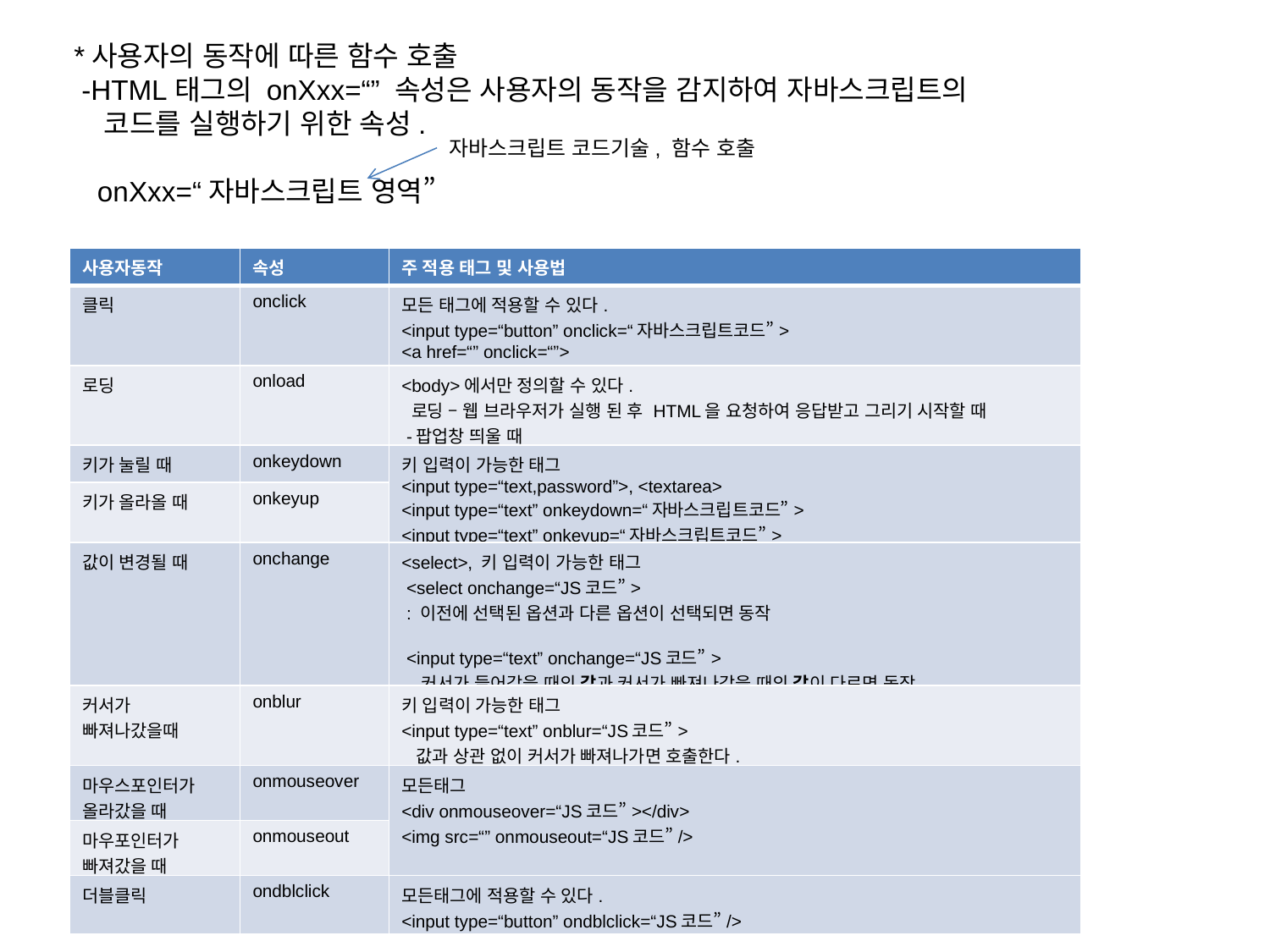

*사용자의 동작에 따른 함수 호출
 -HTML태그의 onXxx=“” 속성은 사용자의 동작을 감지하여 자바스크립트의
   코드를 실행하기 위한 속성.

   onXxx=“자바스크립트 영역”
자바스크립트 코드기술, 함수 호출
| 사용자동작 | 속성 | 주 적용 태그 및 사용법 |
| --- | --- | --- |
| 클릭 | onclick | 모든 태그에 적용할 수 있다. <input type=“button” onclick=“자바스크립트코드”> <a href=“” onclick=“”> |
| 로딩 | onload | <body>에서만 정의할 수 있다. 로딩 – 웹 브라우저가 실행 된 후 HTML을 요청하여 응답받고 그리기 시작할 때 -팝업창 띄울 때 |
| 키가 눌릴 때 | onkeydown | 키 입력이 가능한 태그 <input type=“text,password”>, <textarea> <input type=“text” onkeydown=“자바스크립트코드”> <input type=“text” onkeyup=“자바스크립트코드”> |
| 키가 올라올 때 | onkeyup |  |
| 값이 변경될 때 | onchange | <select>, 키 입력이 가능한 태그 <select onchange=“JS코드”> : 이전에 선택된 옵션과 다른 옵션이 선택되면 동작 <input type=“text” onchange=“JS코드”> 커서가 들어갔을 때의 값과 커서가 빠져나갔을 때의 값이 다르면 동작. |
| 커서가 빠져나갔을때 | onblur | 키 입력이 가능한 태그 <input type=“text” onblur=“JS코드”> 값과 상관 없이 커서가 빠져나가면 호출한다. |
| 마우스포인터가 올라갔을 때 | onmouseover | 모든태그 <div onmouseover=“JS코드”></div> <img src=“” onmouseout=“JS코드”/> |
| 마우포인터가 빠져갔을 때 | onmouseout |  |
| 더블클릭 | ondblclick | 모든태그에 적용할 수 있다. <input type=“button” ondblclick=“JS코드”/> |